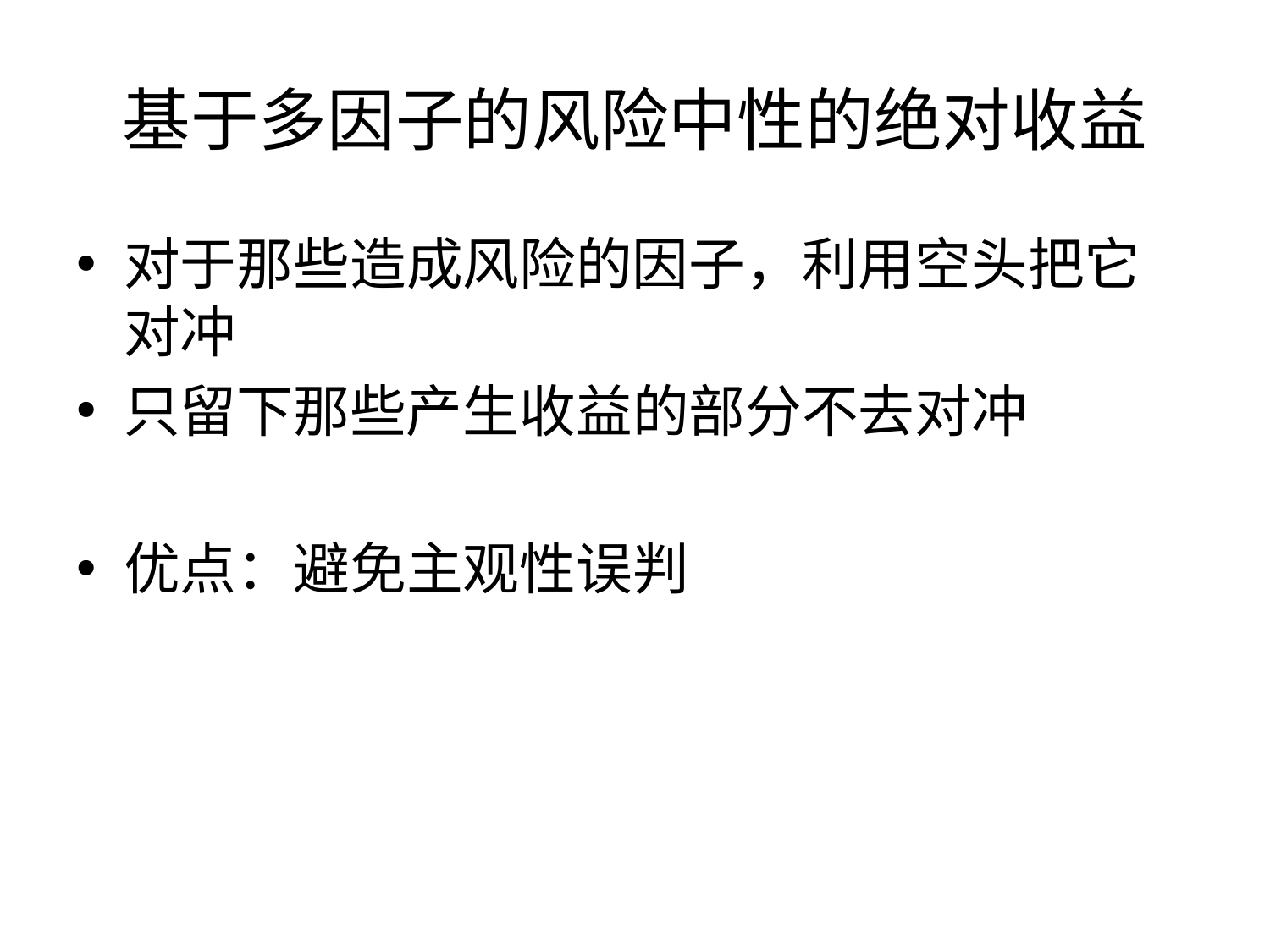

# 基于多因子的风险中性的绝对收益
对于那些造成风险的因子，利用空头把它对冲
只留下那些产生收益的部分不去对冲

优点：避免主观性误判